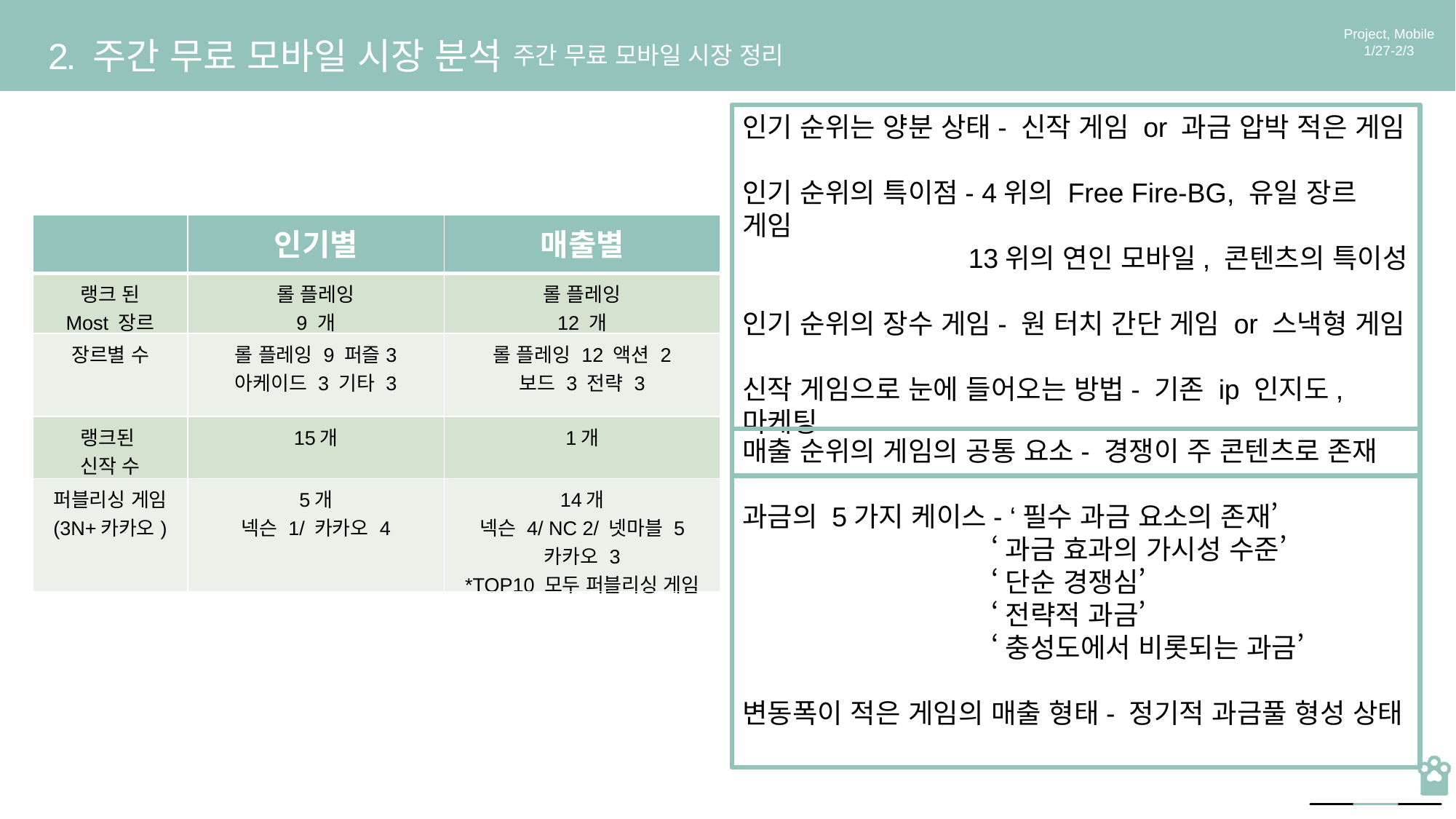

2. 주간 무료 모바일 시장 분석
- 주간 무료 모바일 시장 정리
인기 순위는 양분 상태- 신작 게임 or 과금 압박 적은 게임

인기 순위의 특이점- 4위의 Free Fire-BG, 유일 장르 게임
		 13위의 연인 모바일, 콘텐츠의 특이성

인기 순위의 장수 게임- 원 터치 간단 게임 or 스낵형 게임

신작 게임으로 눈에 들어오는 방법- 기존 ip 인지도, 마케팅

|  | 인기별 | 매출별 |
| --- | --- | --- |
| 랭크 된 Most 장르 | 롤 플레잉 9 개 | 롤 플레잉 12 개 |
| 장르별 수 | 롤 플레잉 9 퍼즐3 아케이드 3 기타 3 | 롤 플레잉 12 액션 2 보드 3 전략 3 |
| 랭크된 신작 수 | 15개 | 1개 |
| 퍼블리싱 게임 (3N+카카오) | 5개 넥슨 1/ 카카오 4 | 14개 넥슨 4/ NC 2/ 넷마블 5 카카오 3 \*TOP10 모두 퍼블리싱 게임 |
매출 순위의 게임의 공통 요소- 경쟁이 주 콘텐츠로 존재

과금의 5가지 케이스- ‘필수 과금 요소의 존재’
    		    ‘과금 효과의 가시성 수준’
		    ‘단순 경쟁심’
		    ‘전략적 과금’
		    ‘충성도에서 비롯되는 과금’

변동폭이 적은 게임의 매출 형태- 정기적 과금풀 형성 상태